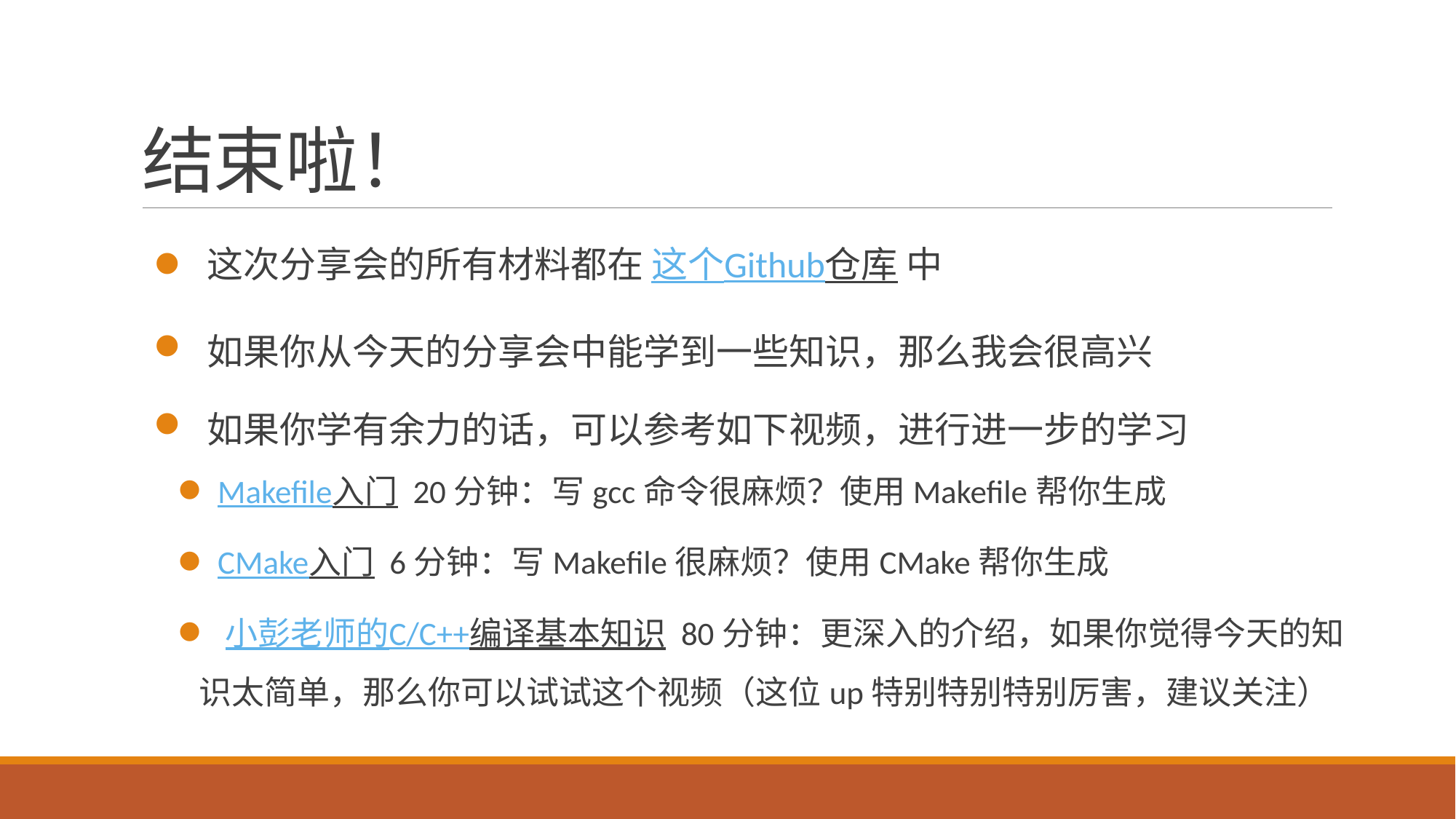

# 结束啦！
 这次分享会的所有材料都在 这个Github仓库 中
 如果你从今天的分享会中能学到一些知识，那么我会很高兴
 如果你学有余力的话，可以参考如下视频，进行进一步的学习
 Makefile入门 20分钟：写gcc命令很麻烦？使用Makefile帮你生成
 CMake入门 6分钟：写Makefile很麻烦？使用CMake帮你生成
 小彭老师的C/C++编译基本知识 80分钟：更深入的介绍，如果你觉得今天的知识太简单，那么你可以试试这个视频（这位up特别特别特别厉害，建议关注）